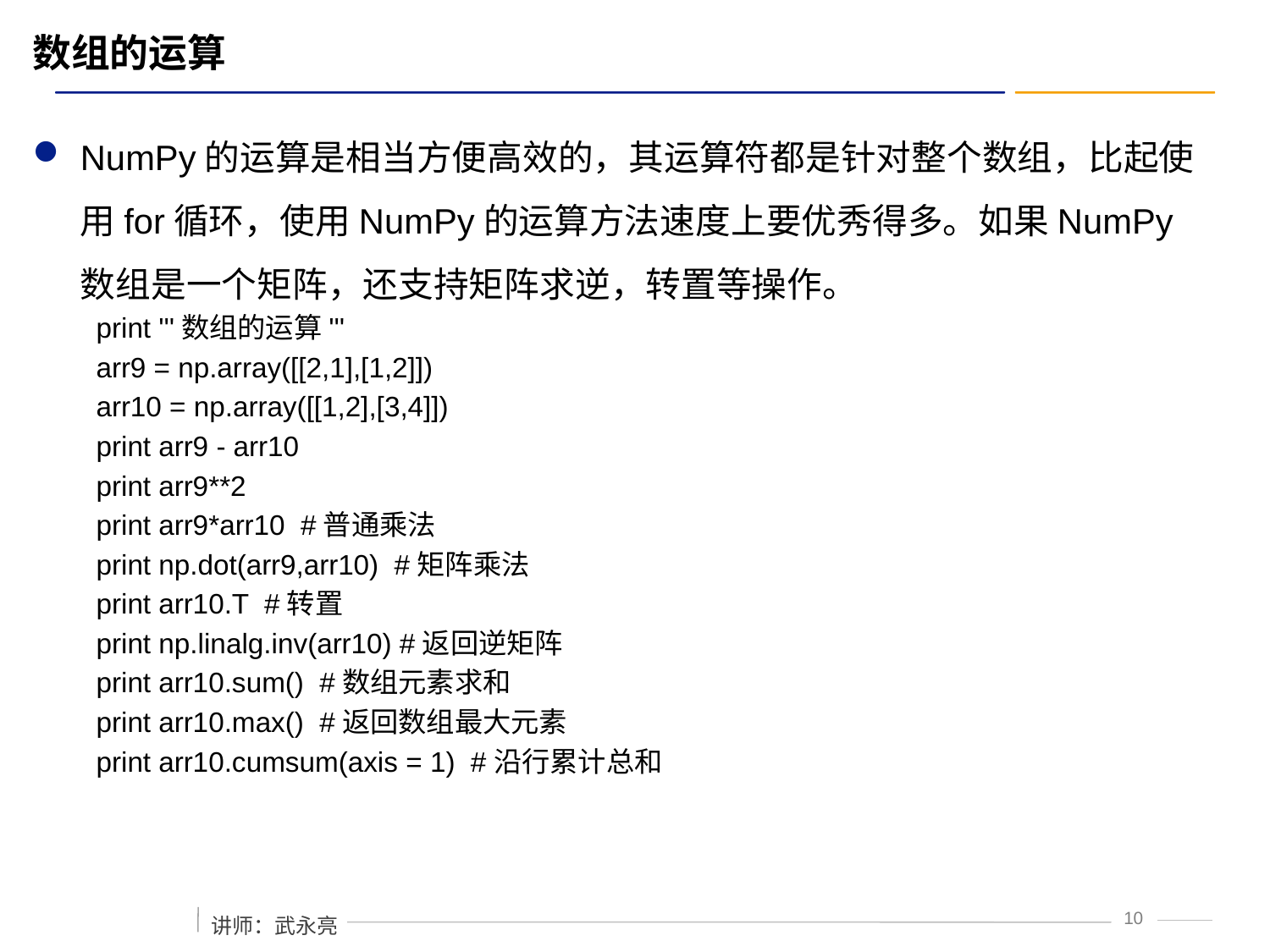

# 数组的运算
NumPy的运算是相当方便高效的，其运算符都是针对整个数组，比起使用for循环，使用NumPy的运算方法速度上要优秀得多。如果NumPy数组是一个矩阵，还支持矩阵求逆，转置等操作。
print '''数组的运算'''
arr9 = np.array([[2,1],[1,2]])
arr10 = np.array([[1,2],[3,4]])
print arr9 - arr10
print arr9**2
print arr9*arr10  #普通乘法
print np.dot(arr9,arr10)  #矩阵乘法
print arr10.T  #转置
print np.linalg.inv(arr10) #返回逆矩阵
print arr10.sum()  #数组元素求和
print arr10.max()  #返回数组最大元素
print arr10.cumsum(axis = 1)  #沿行累计总和